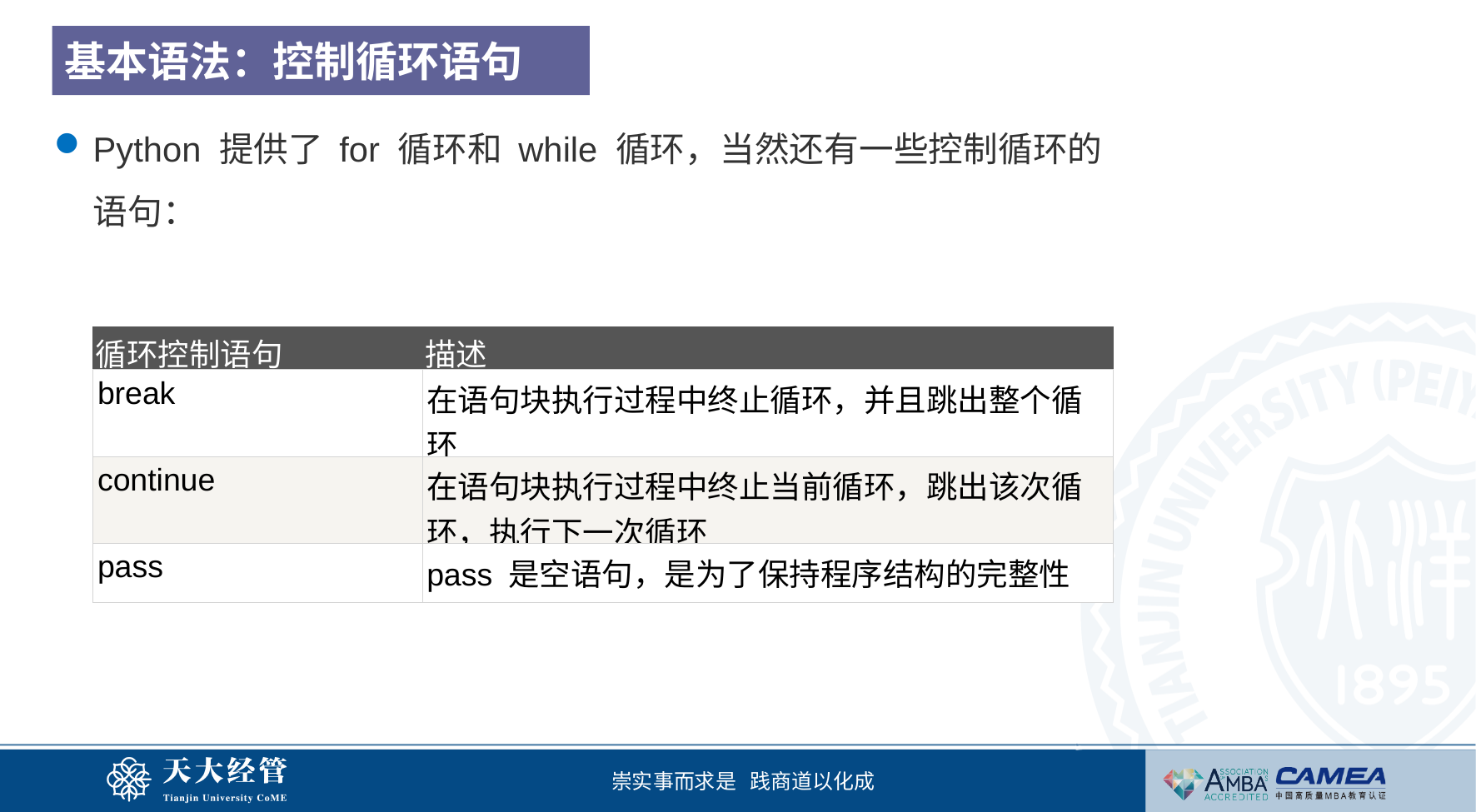

基本语法：控制循环语句
Python 提供了 for 循环和 while 循环，当然还有一些控制循环的语句：
| 循环控制语句 | 描述 |
| --- | --- |
| break | 在语句块执行过程中终止循环，并且跳出整个循环 |
| continue | 在语句块执行过程中终止当前循环，跳出该次循环，执行下一次循环 |
| pass | pass 是空语句，是为了保持程序结构的完整性 |
47